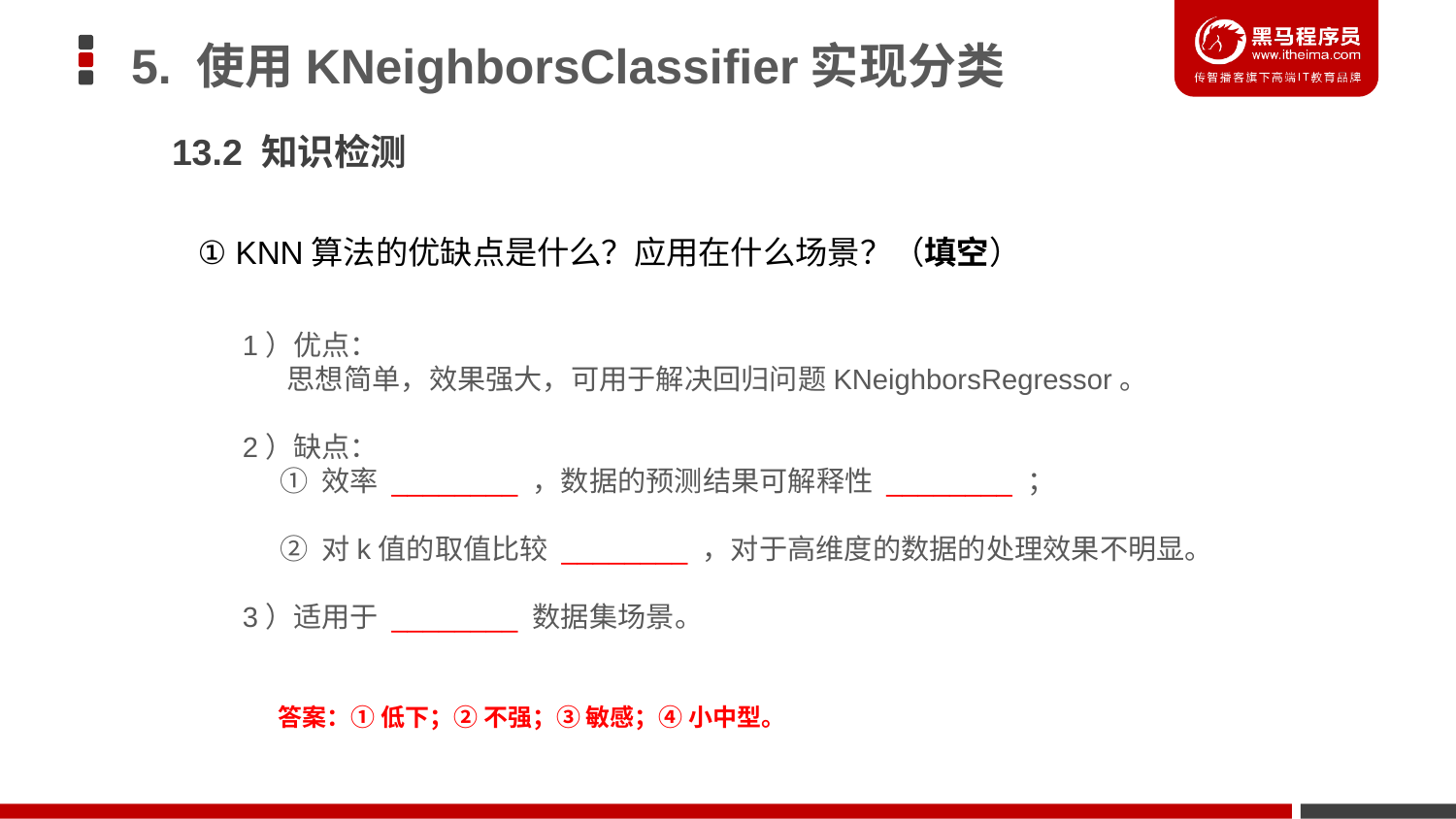

5. 使用KNeighborsClassifier实现分类
13.2 知识检测
① KNN算法的优缺点是什么？应用在什么场景？（填空）
1）优点：
      思想简单，效果强大，可用于解决回归问题KNeighborsRegressor。

2）缺点：
      ① 效率 ________ ，数据的预测结果可解释性 ________ ；

      ② 对k值的取值比较 ________ ，对于高维度的数据的处理效果不明显。

3）适用于 ________ 数据集场景。
答案：① 低下；② 不强；③ 敏感；④ 小中型。